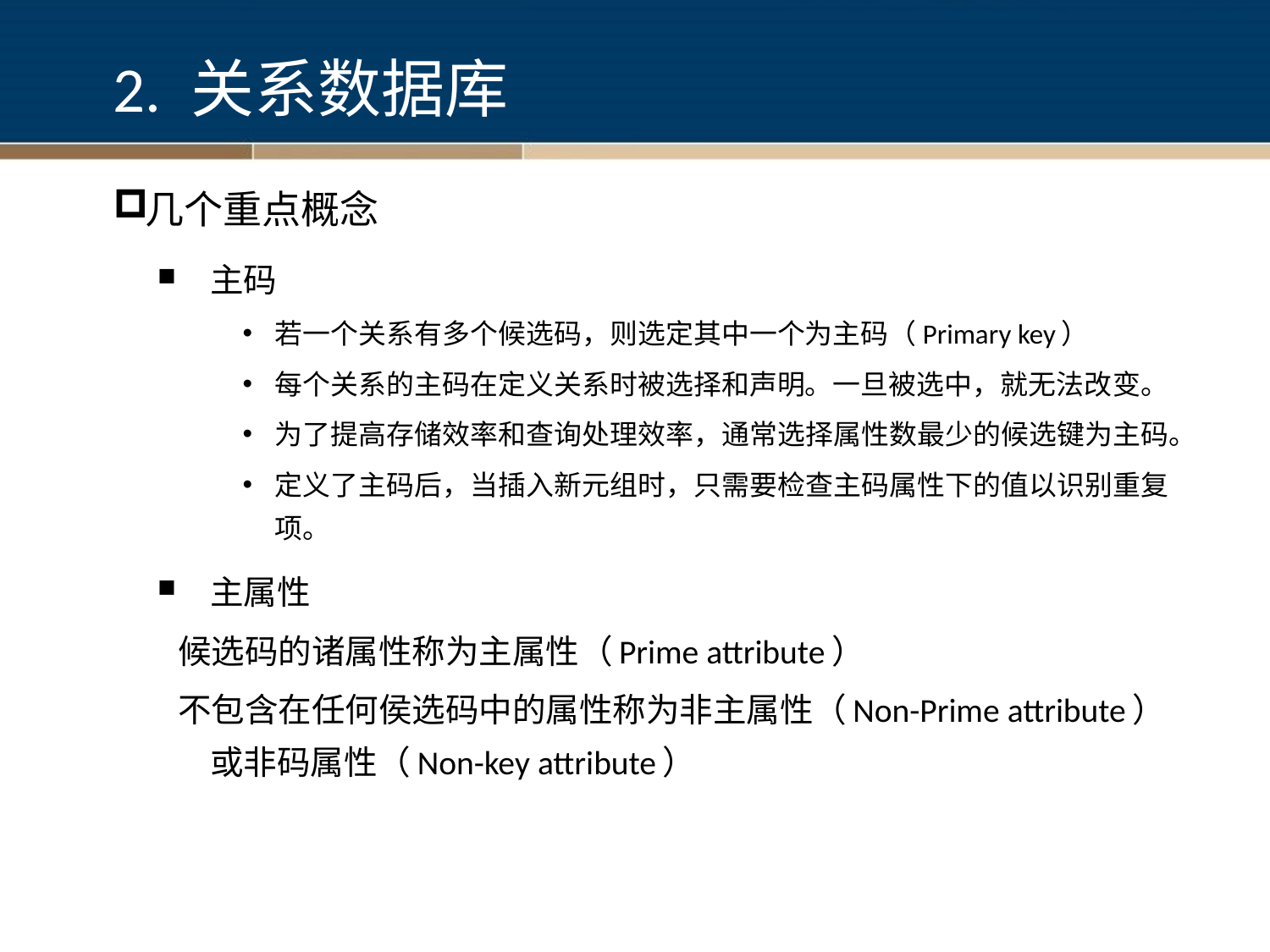

# 2. 关系数据库
几个重点概念
主码
若一个关系有多个候选码，则选定其中一个为主码（Primary key）
每个关系的主码在定义关系时被选择和声明。一旦被选中，就无法改变。
为了提高存储效率和查询处理效率，通常选择属性数最少的候选键为主码。
定义了主码后，当插入新元组时，只需要检查主码属性下的值以识别重复项。
主属性
候选码的诸属性称为主属性（Prime attribute）
不包含在任何侯选码中的属性称为非主属性（Non-Prime attribute）或非码属性（Non-key attribute）